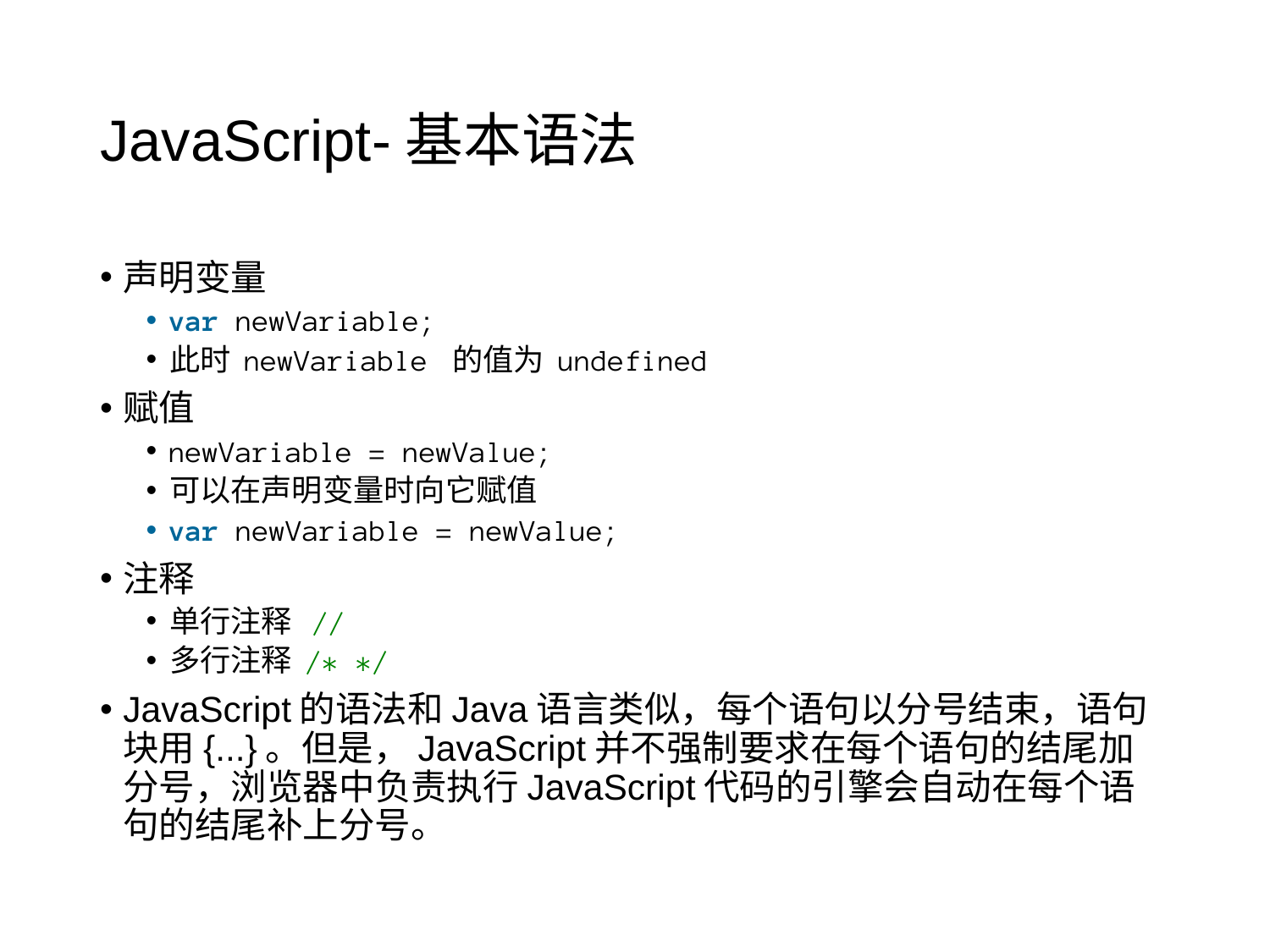

# JavaScript-基本语法
声明变量
var newVariable;
此时 newVariable 的值为 undefined
赋值
newVariable = newValue;
可以在声明变量时向它赋值
var newVariable = newValue;
注释
单行注释  //
多行注释 /* */
JavaScript的语法和Java语言类似，每个语句以分号结束，语句块用{...}。但是，JavaScript并不强制要求在每个语句的结尾加分号，浏览器中负责执行JavaScript代码的引擎会自动在每个语句的结尾补上分号。